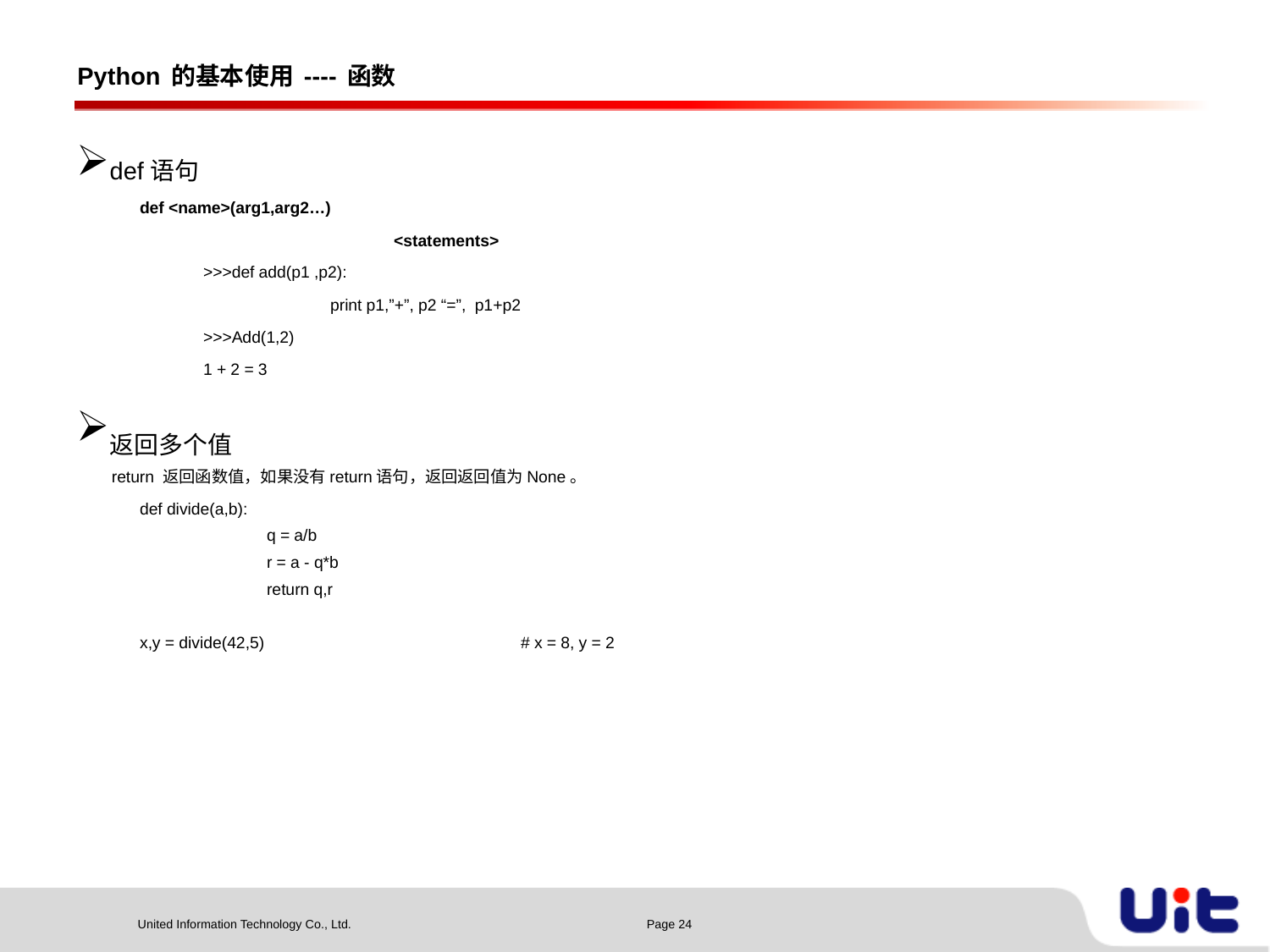

Python的基本使用----函数
def语句
def <name>(arg1,arg2…)
		<statements>
>>>def add(p1 ,p2):
	print p1,”+”, p2 “=”,  p1+p2
>>>Add(1,2)
1 + 2 = 3

返回多个值
        return 返回函数值，如果没有return语句，返回返回值为None。
def divide(a,b):
	q = a/b
	r = a - q*b
	return q,r

x,y = divide(42,5) 		# x = 8, y = 2

Page 24